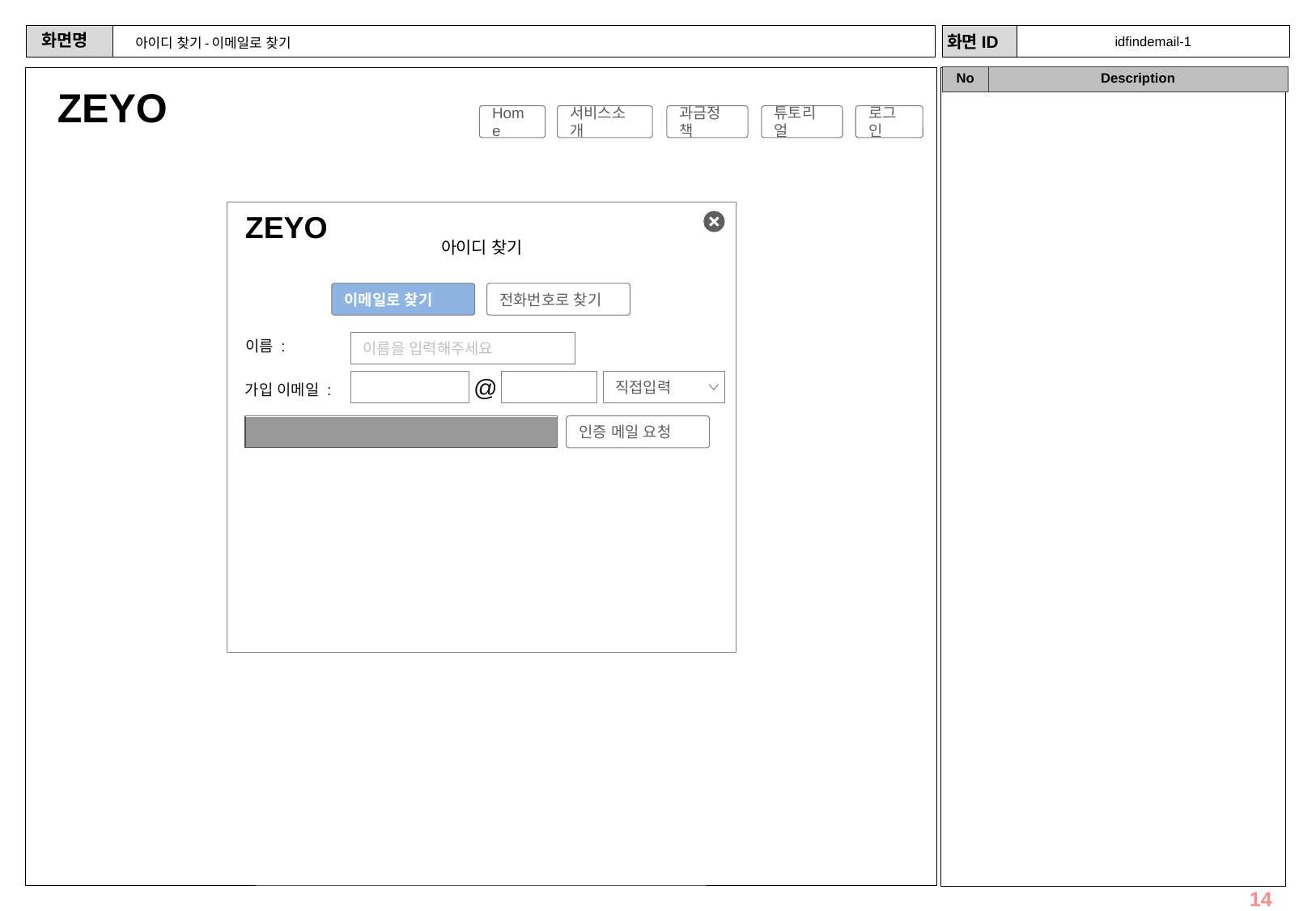

idfindemail-1
# 아이디 찾기-이메일로 찾기
ZEYO
Home
서비스소개
과금정책
튜토리얼
로그인

ZEYO

아이디 찾기
이메일로 찾기
전화번호로 찾기
이름 :
이름을 입력해주세요
@

직접입력

가입 이메일 :

인증 메일 요청

14